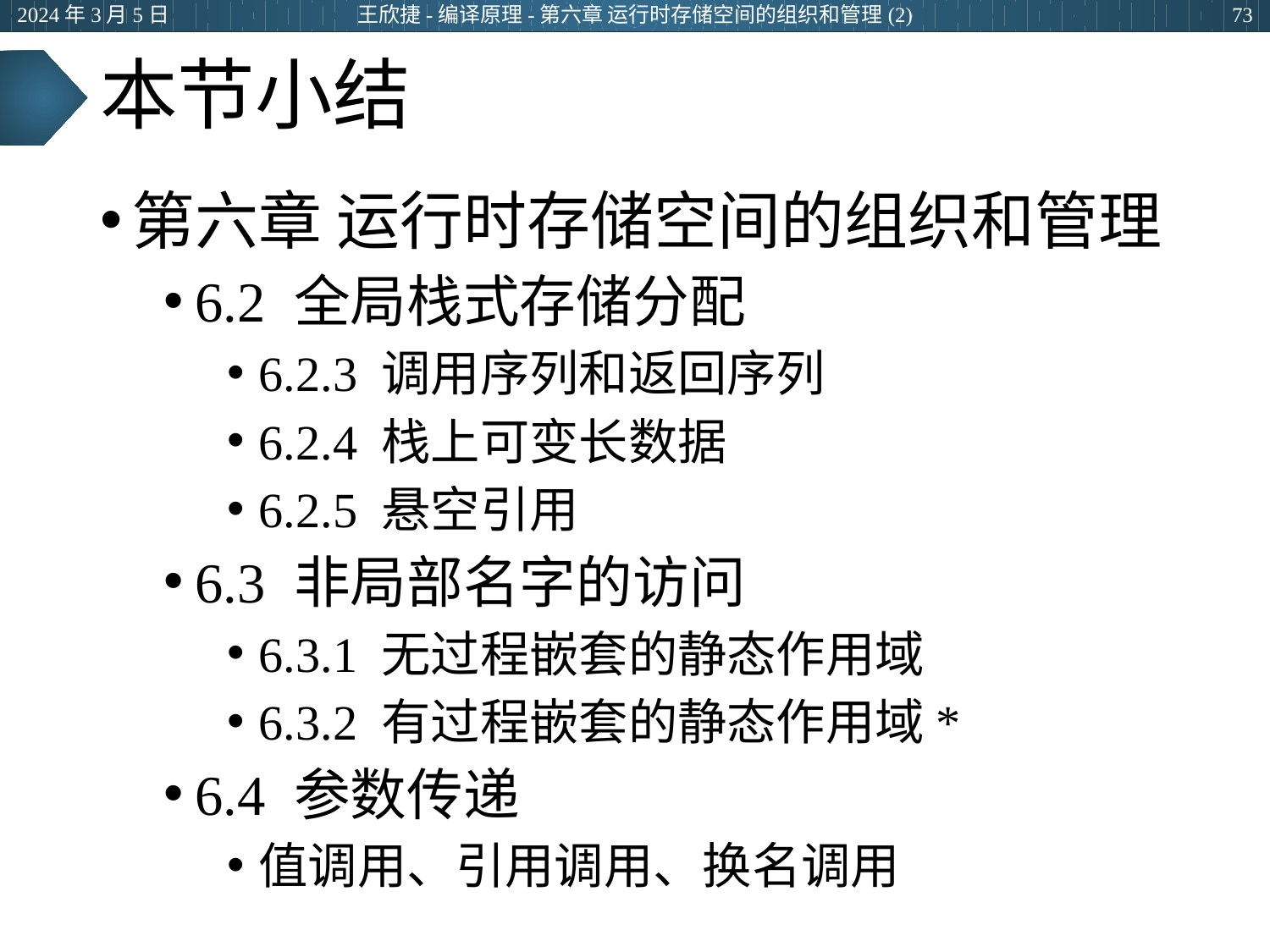

王欣捷-编译原理-第六章 运行时存储空间的组织和管理(2)
2024年3月5日
73
# 本节小结
第六章 运行时存储空间的组织和管理
6.2 全局栈式存储分配
6.2.3 调用序列和返回序列
6.2.4 栈上可变长数据
6.2.5 悬空引用
6.3 非局部名字的访问
6.3.1 无过程嵌套的静态作用域
6.3.2 有过程嵌套的静态作用域*
6.4 参数传递
值调用、引用调用、换名调用